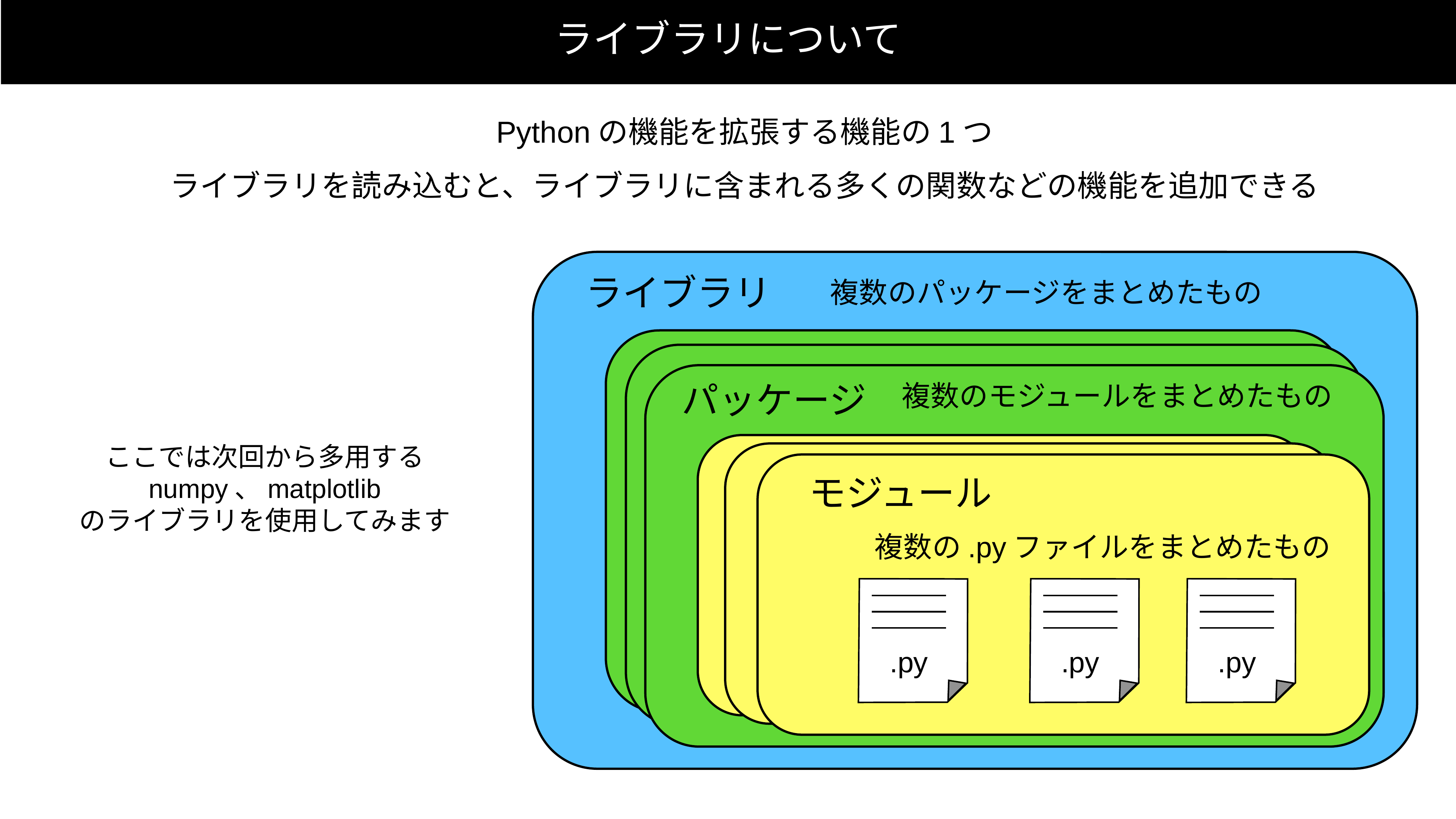

ライブラリについて
Pythonの機能を拡張する機能の1つ
ライブラリを読み込むと、ライブラリに含まれる多くの関数などの機能を追加できる

ライブラリ
複数のパッケージをまとめたもの

パッケージ
複数のモジュールをまとめたもの

ここでは次回から多用する
numpy、matplotlib
のライブラリを使用してみます

モジュール
複数の.pyファイルをまとめたもの

.py

.py

.py